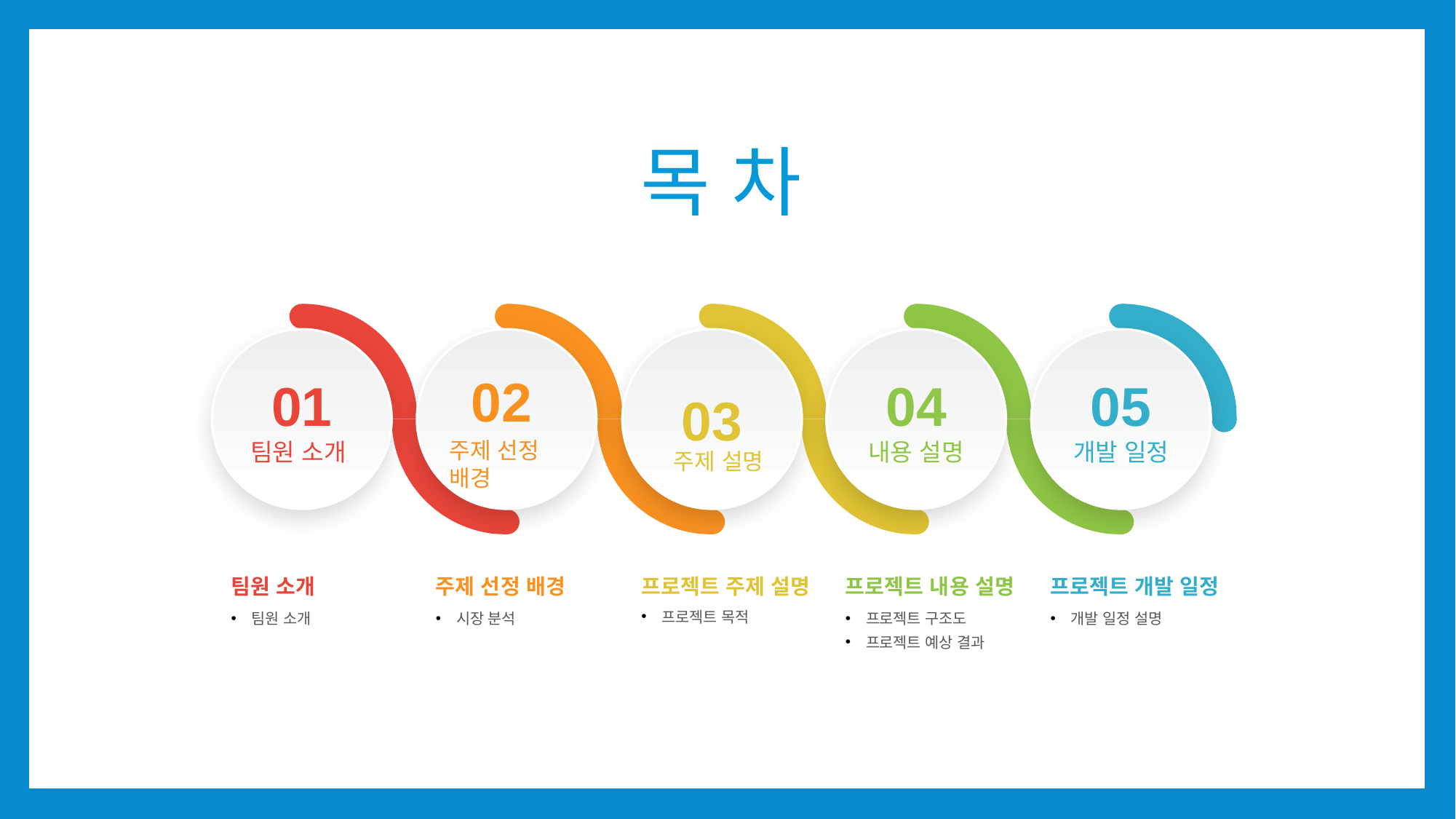

목 차

01
팀원 소개

03
04
내용 설명
05
개발 일정
02
주제 선정 배경
주제 설명
팀원 소개
주제 선정 배경
프로젝트 주제 설명
프로젝트 내용 설명
프로젝트 개발 일정
프로젝트 목적
팀원 소개
시장 분석

프로젝트 구조도
프로젝트 예상 결과
개발 일정 설명